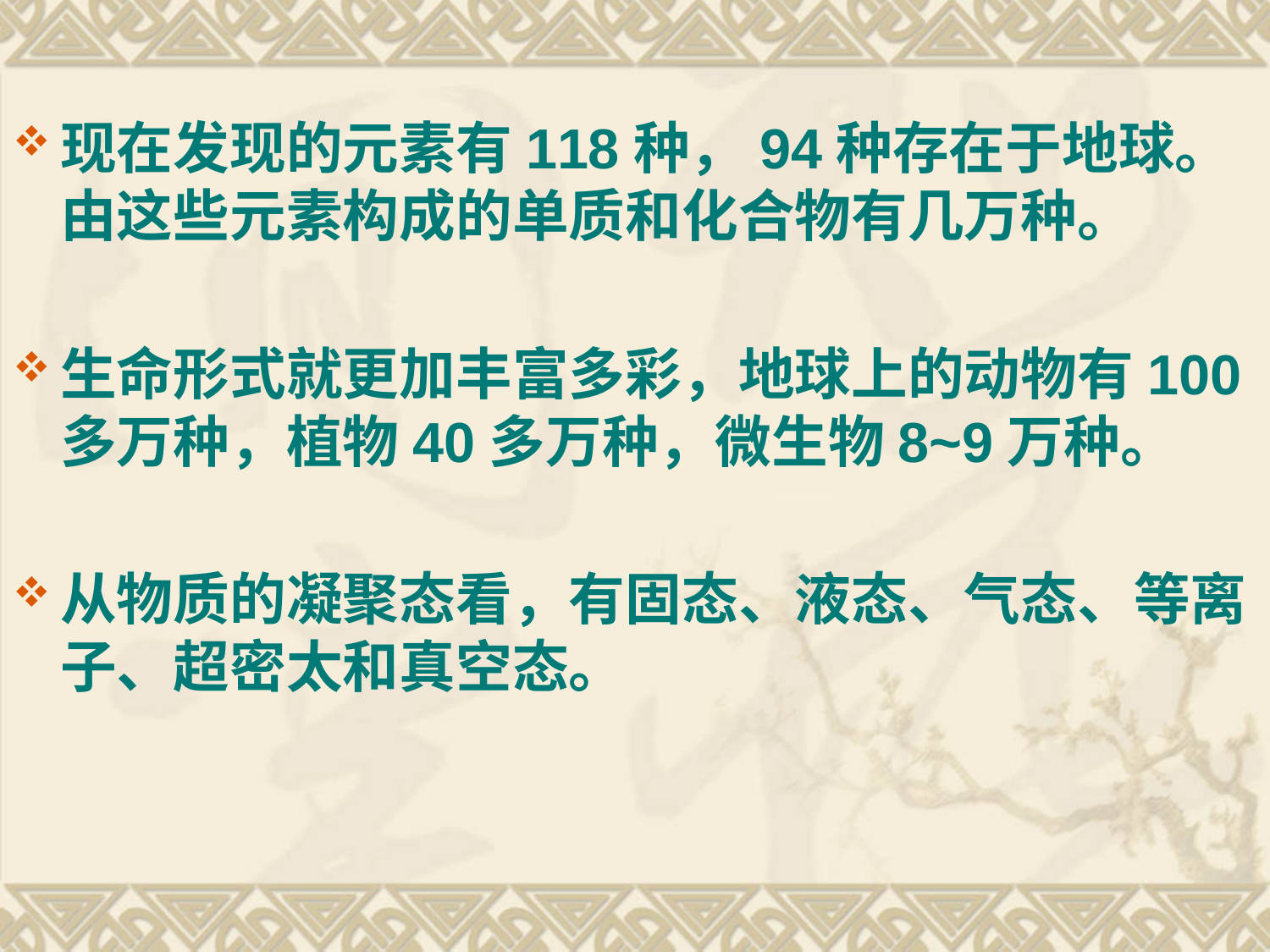

现在发现的元素有118种，94种存在于地球。由这些元素构成的单质和化合物有几万种。

生命形式就更加丰富多彩，地球上的动物有100多万种，植物40多万种，微生物8~9万种。

从物质的凝聚态看，有固态、液态、气态、等离子、超密太和真空态。